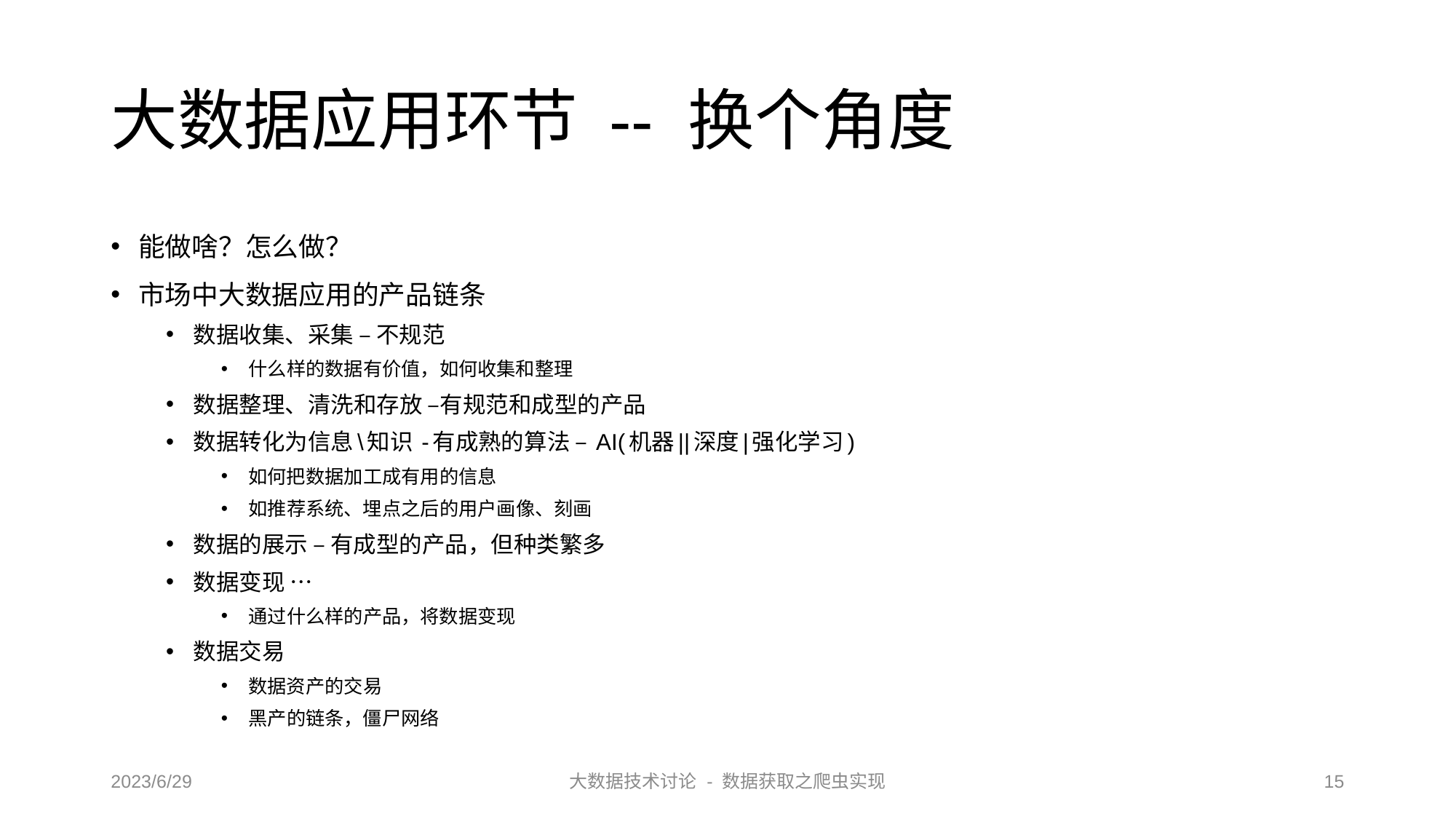

# 大数据应用环节 -- 换个角度
能做啥？怎么做？
市场中大数据应用的产品链条
数据收集、采集 – 不规范
什么样的数据有价值，如何收集和整理
数据整理、清洗和存放 –有规范和成型的产品
数据转化为信息\知识 -有成熟的算法 – AI(机器||深度|强化学习)
如何把数据加工成有用的信息
如推荐系统、埋点之后的用户画像、刻画
数据的展示 – 有成型的产品，但种类繁多
数据变现 …
通过什么样的产品，将数据变现
数据交易
数据资产的交易
黑产的链条，僵尸网络
2023/6/29
大数据技术讨论 - 数据获取之爬虫实现
15